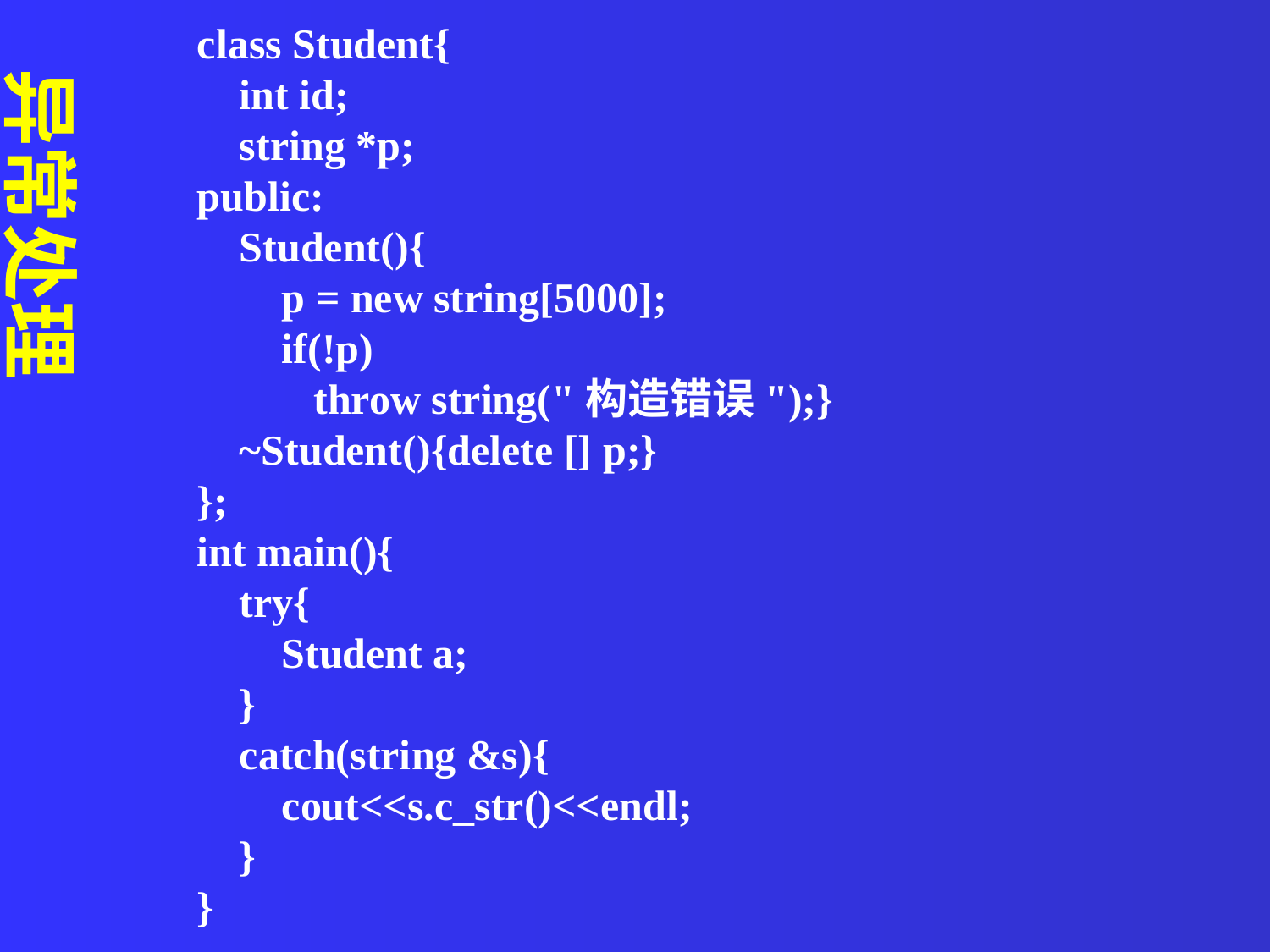

class Student{
    int id;
    string *p;
public:
    Student(){
        p = new string[5000];
        if(!p)
           throw string("构造错误");}
    ~Student(){delete [] p;}
};
int main(){
    try{
        Student a;
    }
    catch(string &s){
        cout<<s.c_str()<<endl;
    }
}
异常处理